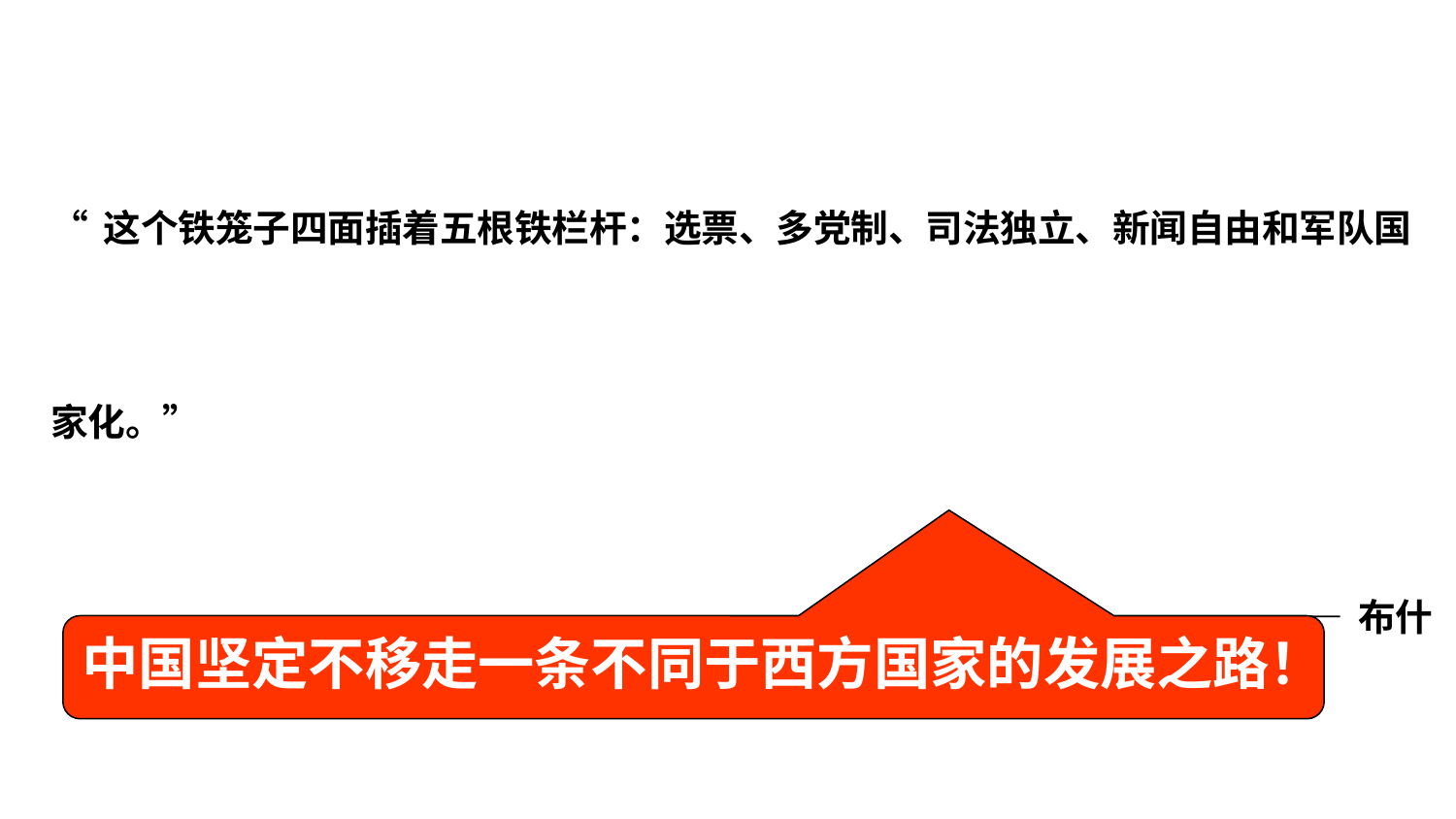

“这个铁笼子四面插着五根铁栏杆：选票、多党制、司法独立、新闻自由和军队国家化。”
——布什
中国坚定不移走一条不同于西方国家的发展之路！